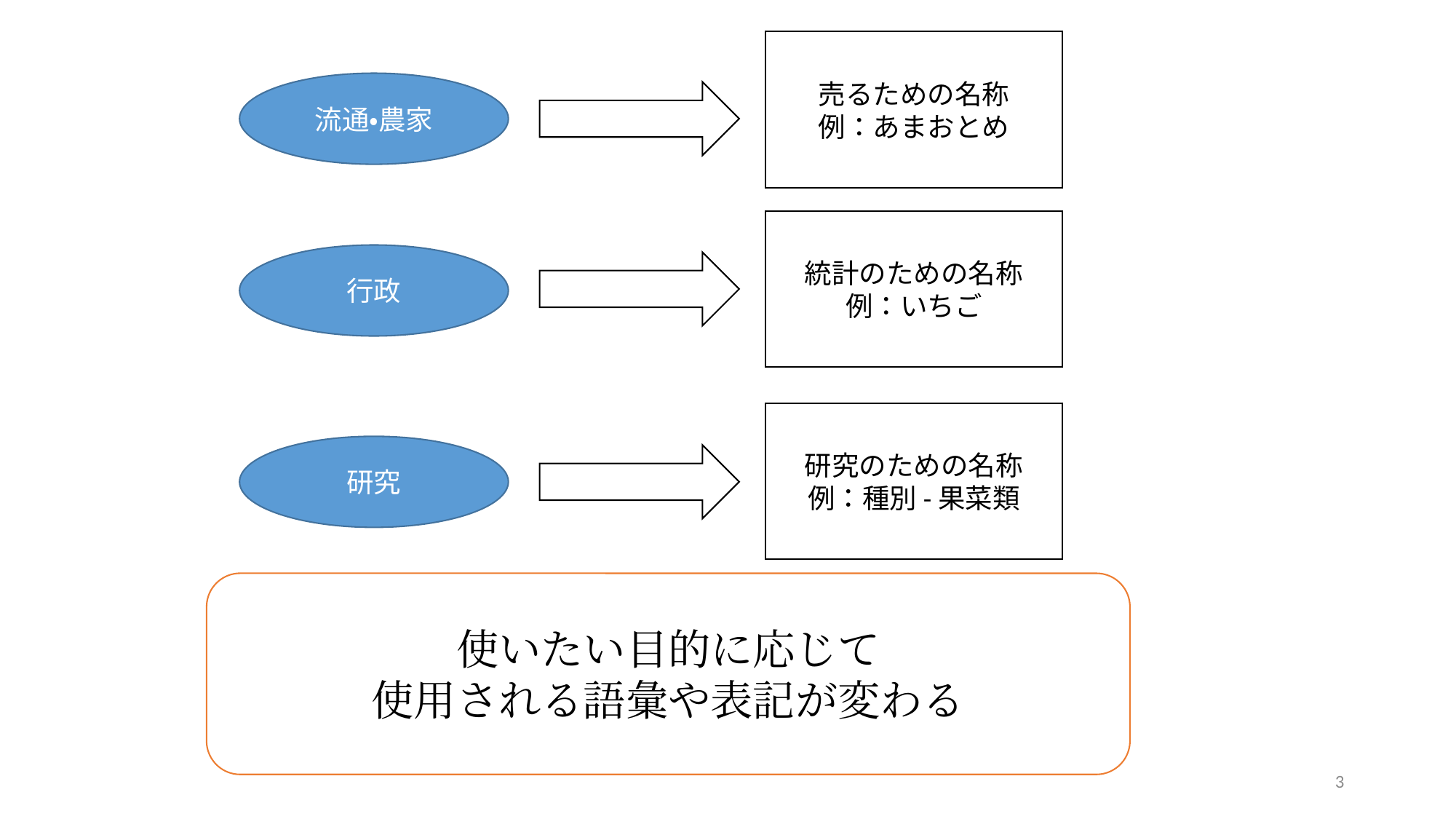

売るための名称
例：あまおとめ
流通・農家

統計のための名称
例：いちご
統計のための名称
行政

研究のための名称
例：種別-果菜類
研究

使いたい目的に応じて
使用される語彙や表記が変わる
3